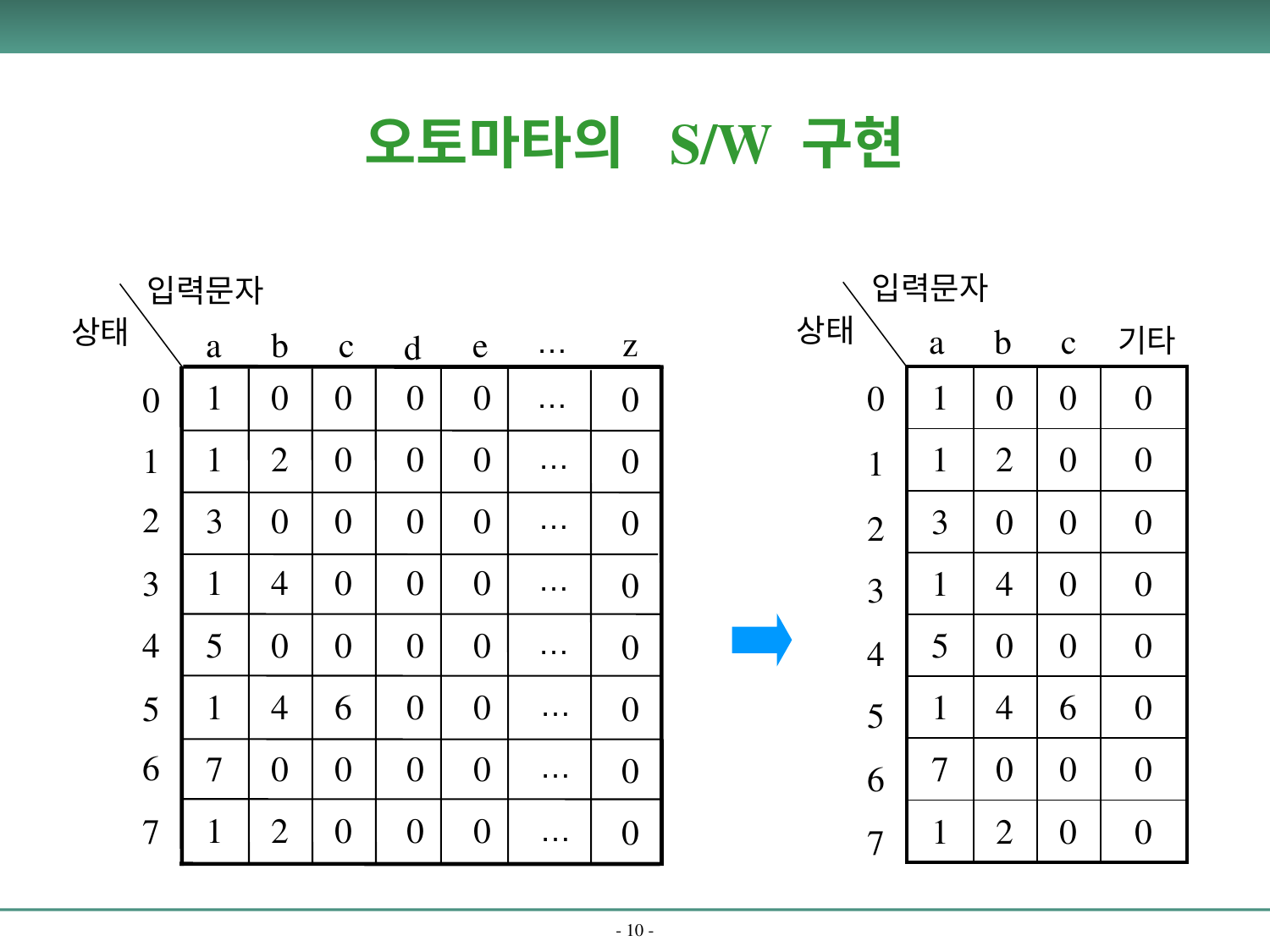

오토마타의  S/W 구현
입력문자
입력문자

상태
상태
a
b
c
기타
z
…
a
b
c
e
d

| 1 | 0 | 0 | 0 |
| --- | --- | --- | --- |
| 1 | 2 | 0 | 0 |
| 3 | 0 | 0 | 0 |
| 1 | 4 | 0 | 0 |
| 5 | 0 | 0 | 0 |
| 1 | 4 | 6 | 0 |
| 7 | 0 | 0 | 0 |
| 1 | 2 | 0 | 0 |
1

0

0

0

0
0
0
0
0
0
0

0

0
0
0
0
0
0
0

0
…
0

0
1

2
0
1
…
0
1
2
…
3

0
0
0
2
…
1

4
0
3
0
3

4
5
0
0
…
0
4

1
4
6
…
5
0
5

6
7
0
0
…
0
6

1
2
0
7
…
0
7